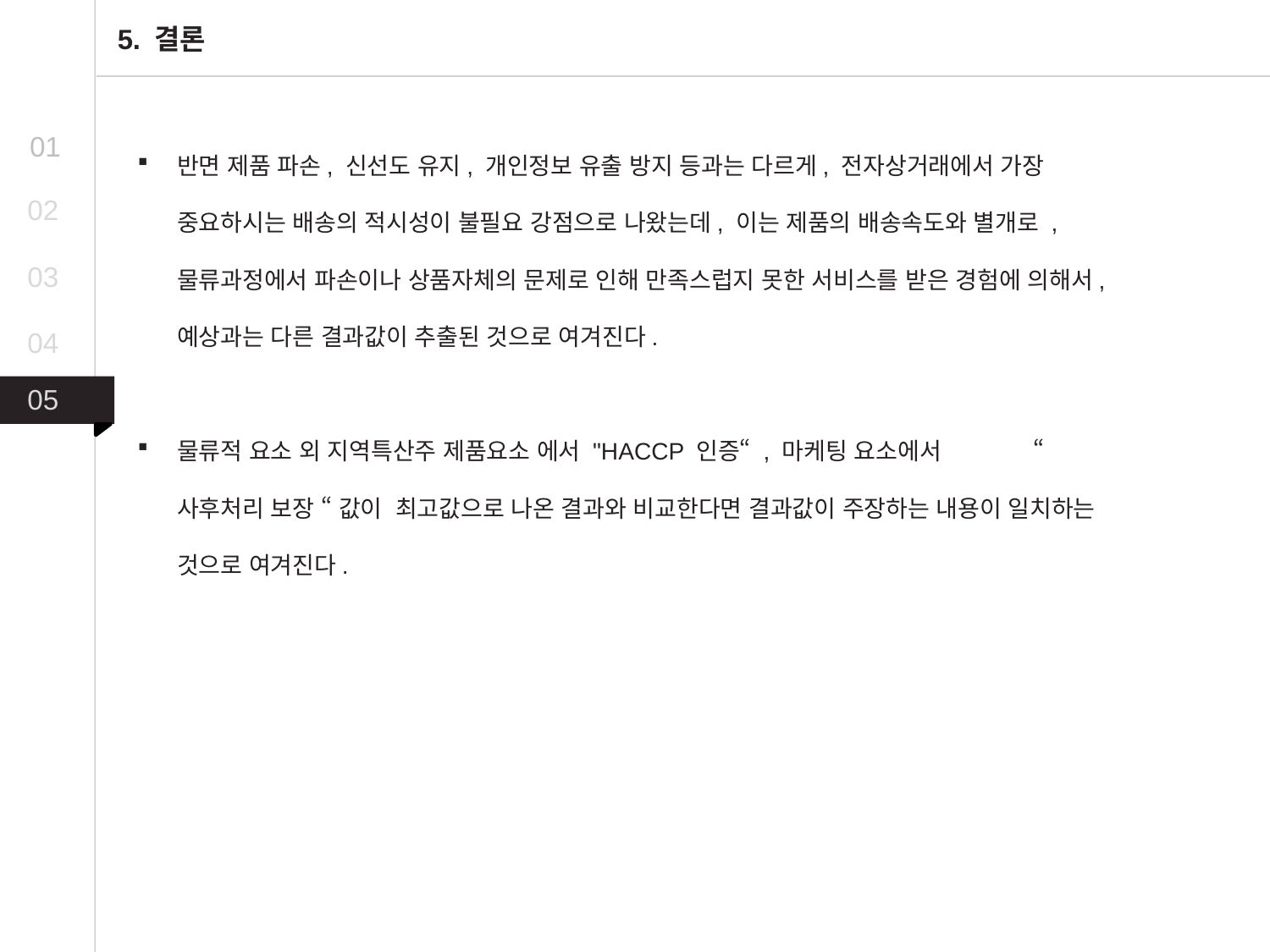

5. 결론
반면 제품 파손, 신선도 유지, 개인정보 유출 방지 등과는 다르게, 전자상거래에서 가장 중요하시는 배송의 적시성이 불필요 강점으로 나왔는데, 이는 제품의 배송속도와 별개로 , 물류과정에서 파손이나 상품자체의 문제로 인해 만족스럽지 못한 서비스를 받은 경험에 의해서, 예상과는 다른 결과값이 추출된 것으로 여겨진다.

물류적 요소 외 지역특산주 제품요소 에서 "HACCP 인증“ , 마케팅 요소에서              “ 사후처리 보장 “ 값이  최고값으로 나온 결과와 비교한다면 결과값이 주장하는 내용이 일치하는 것으로 여겨진다.
01
02
03
04
05